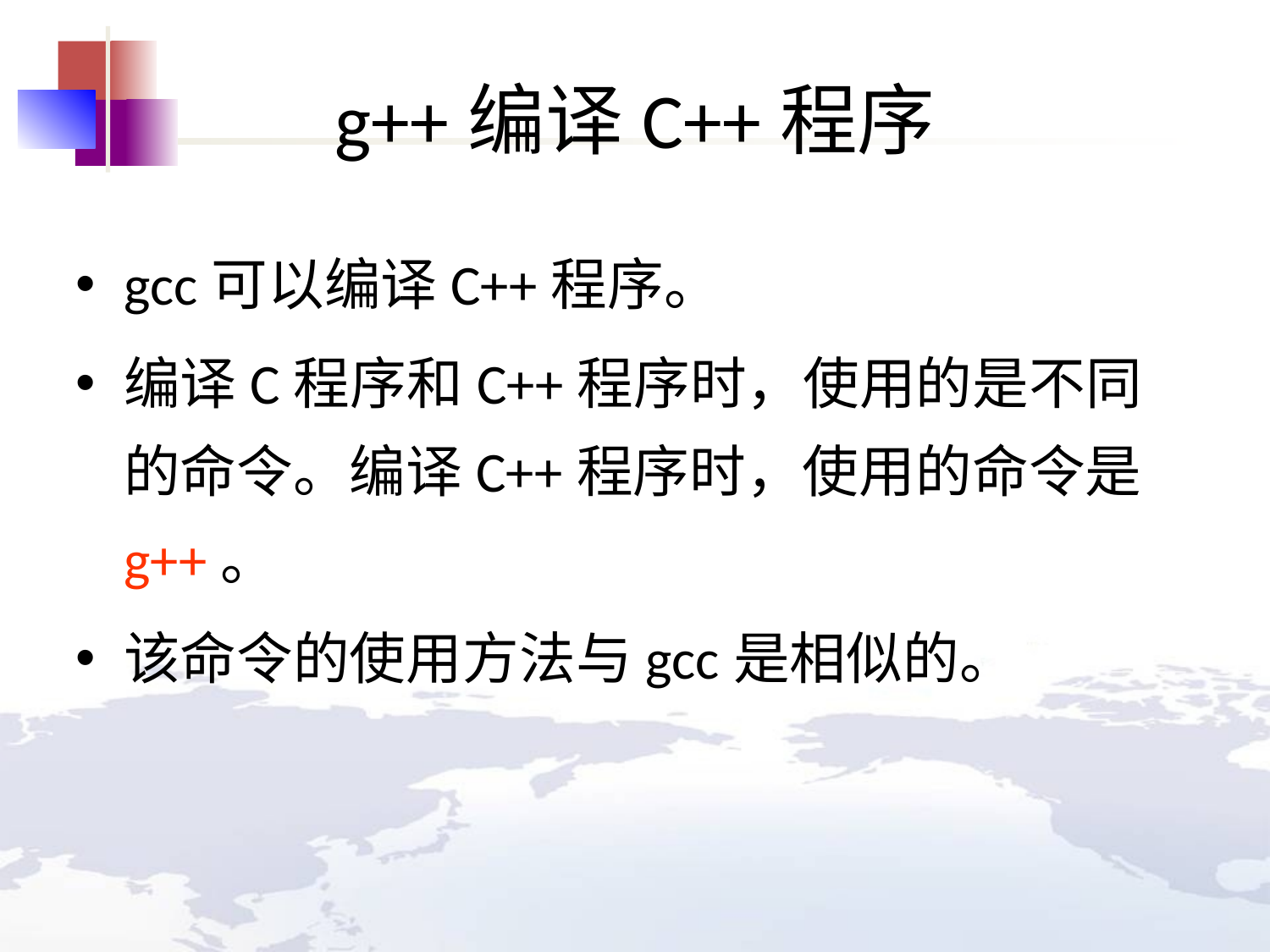

# g++编译C++程序
gcc可以编译C++程序。
编译C程序和C++程序时，使用的是不同的命令。编译C++程序时，使用的命令是g++。
该命令的使用方法与gcc是相似的。